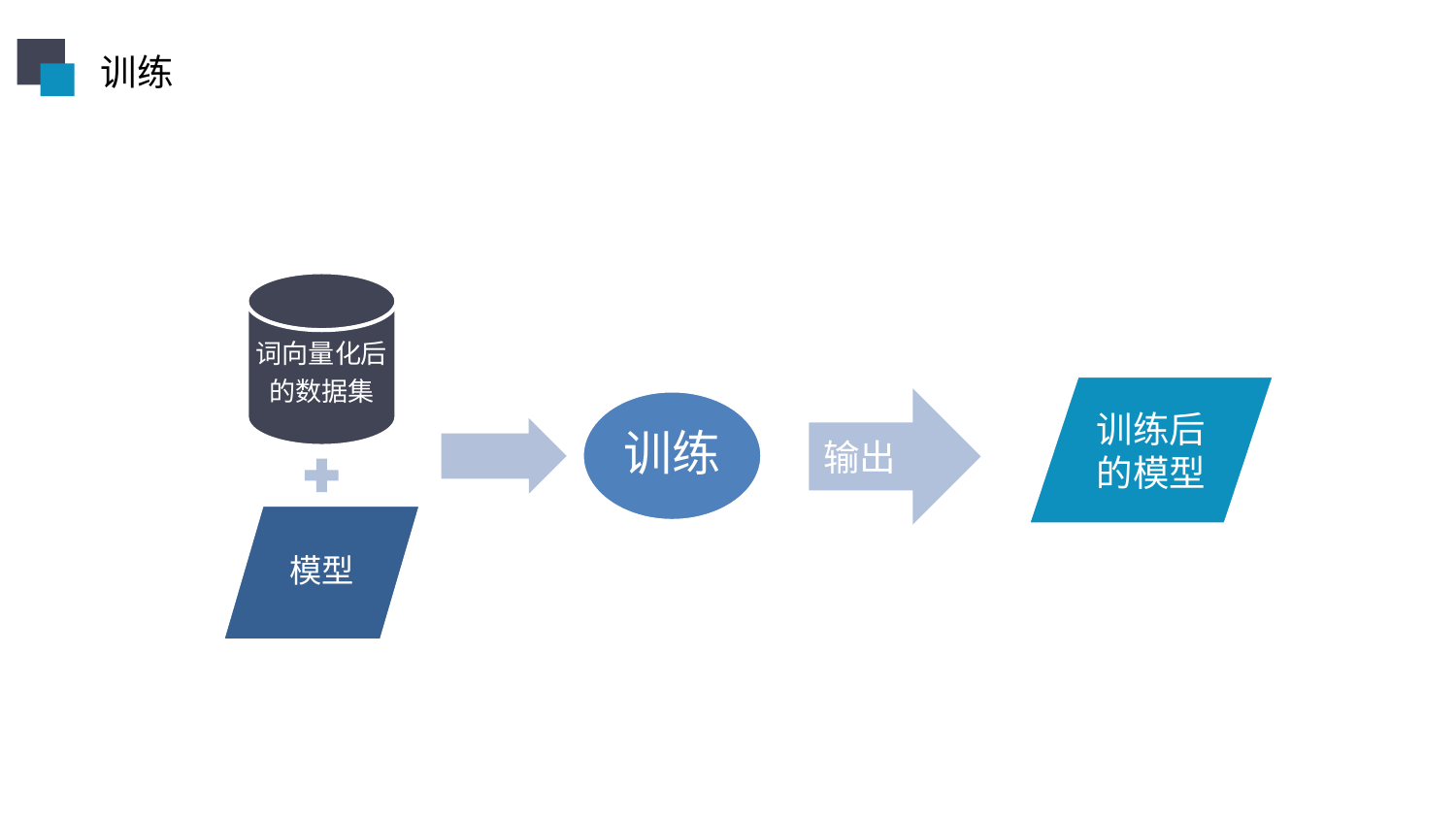

训练
词向量化后
的数据集

模型

训练
训练后的模型
输出